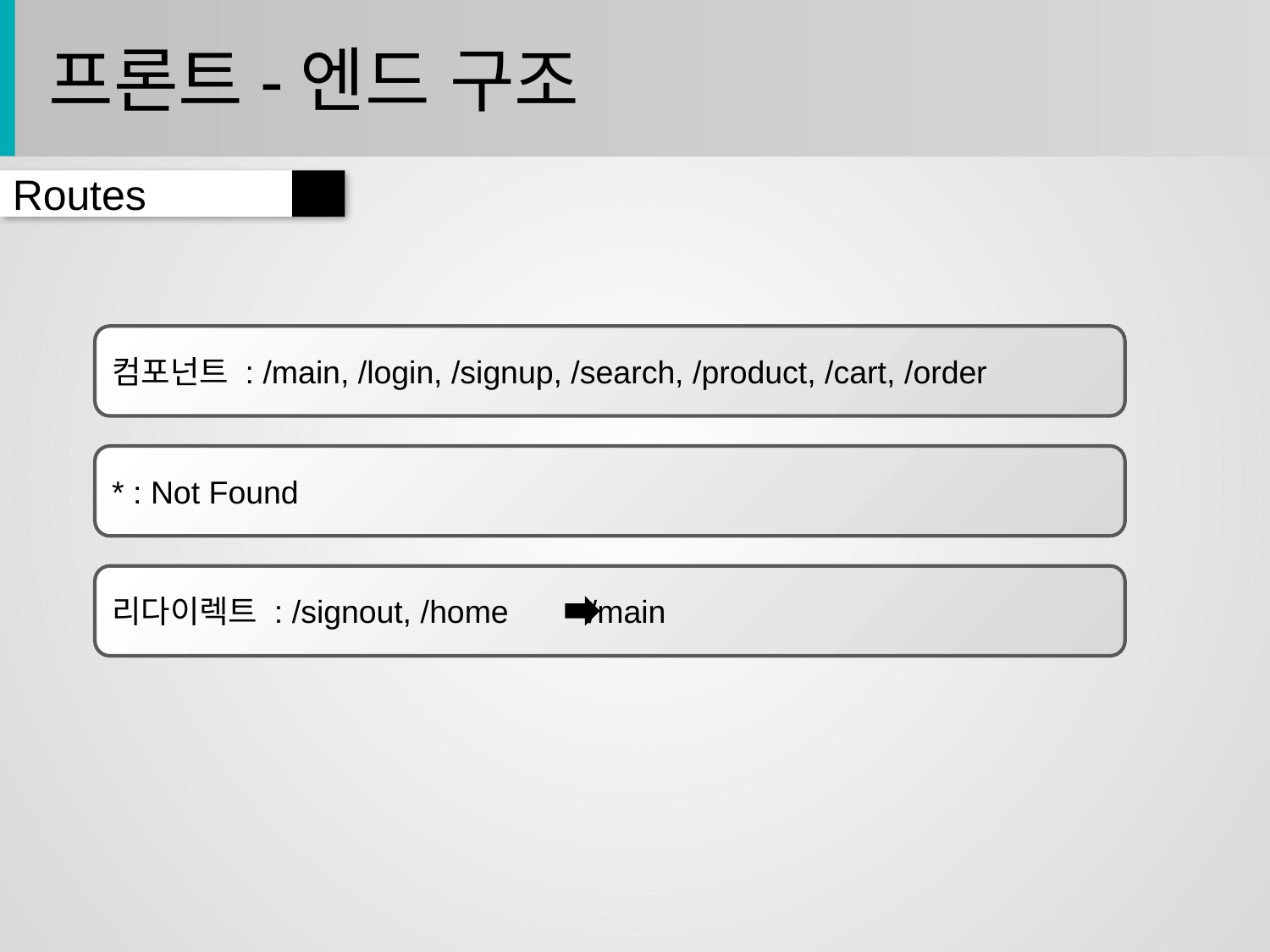

프론트-엔드 구조

Routes

컴포넌트 : /main, /login, /signup, /search, /product, /cart, /order
* : Not Found
리다이렉트 : /signout, /home         /main